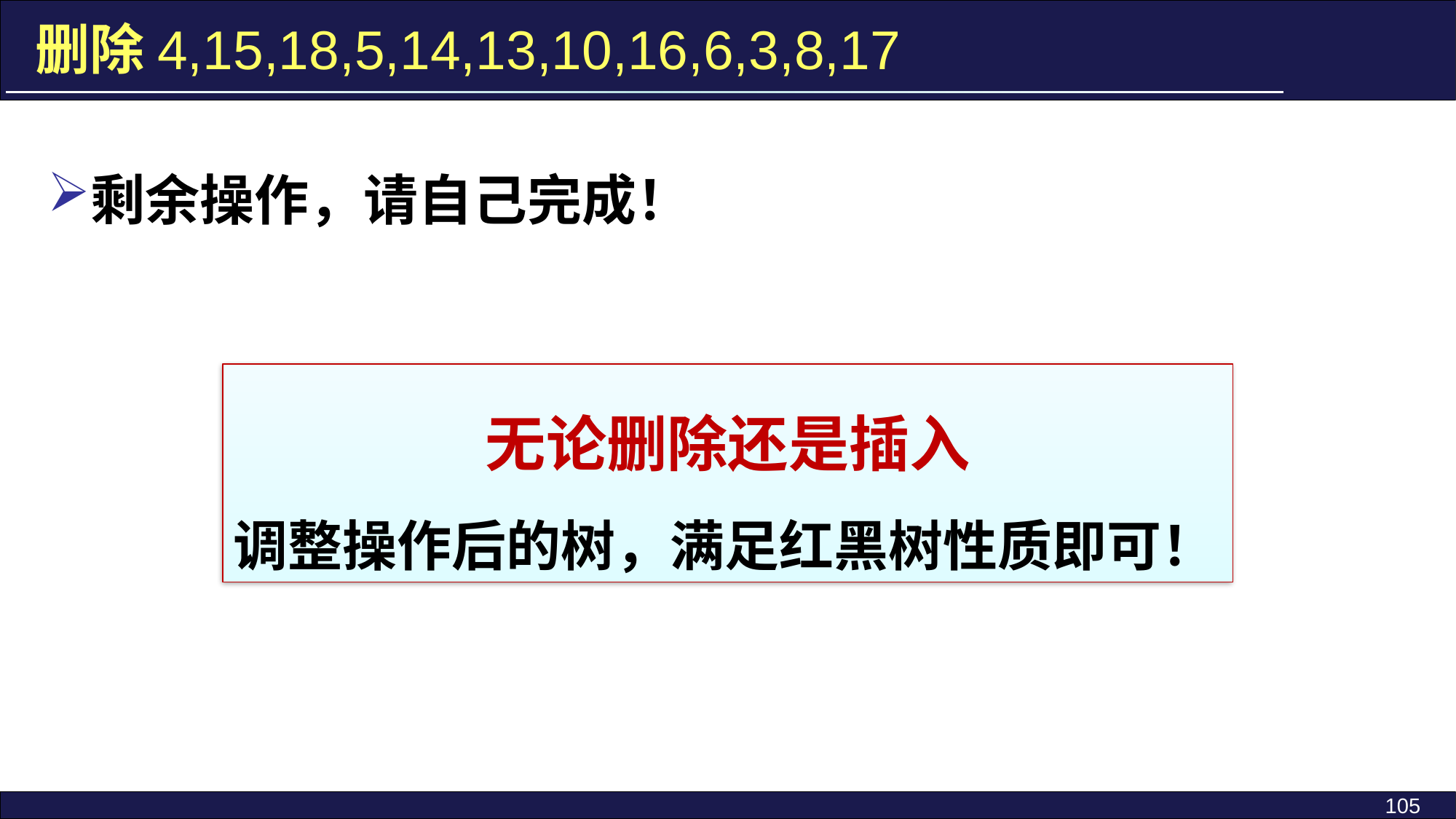

# 删除4,15,18,5,14,13,10,16,6,3,8,17
剩余操作，请自己完成！
无论删除还是插入
调整操作后的树，满足红黑树性质即可！
105